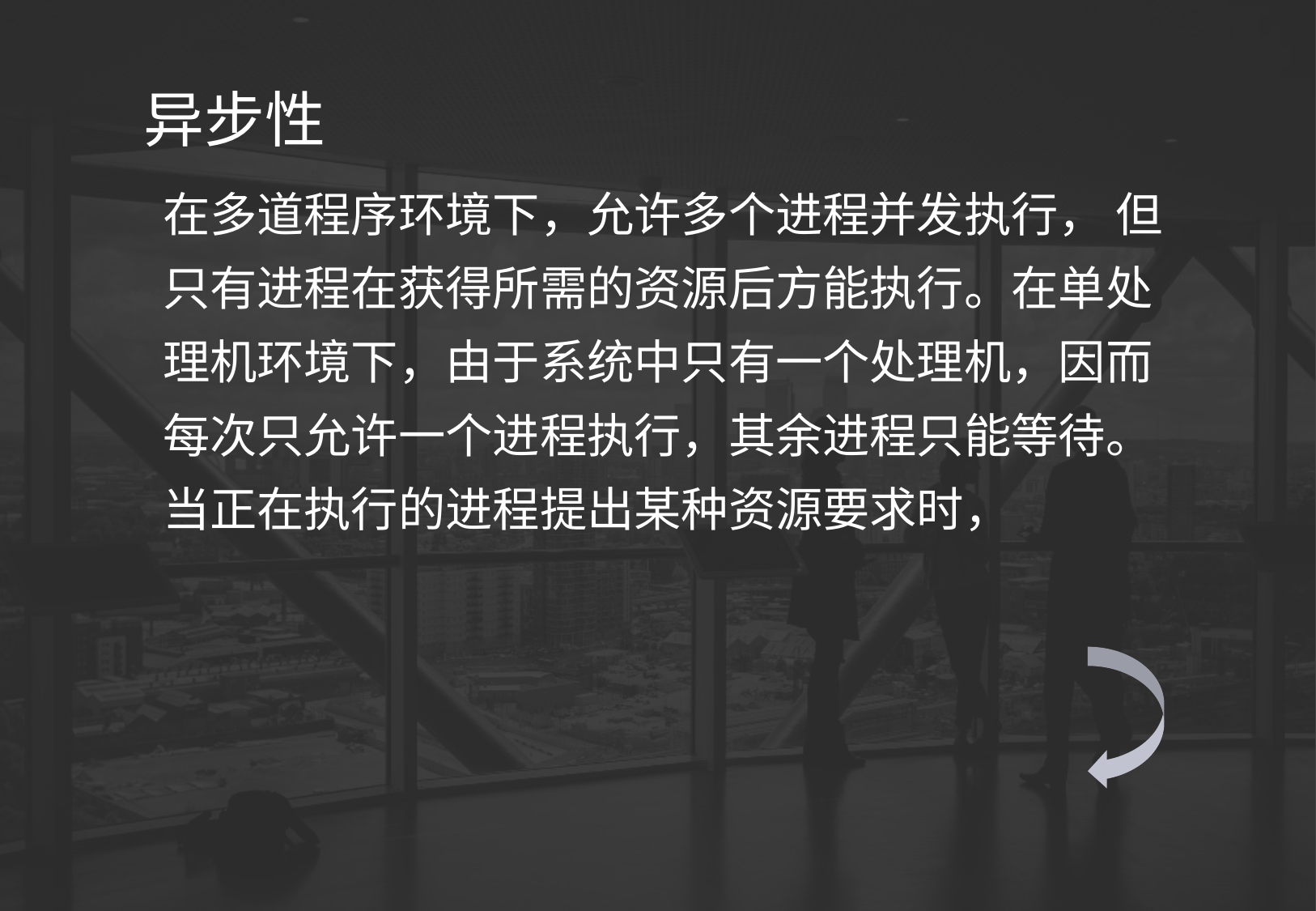

异步性
在多道程序环境下，允许多个进程并发执行， 但只有进程在获得所需的资源后方能执行。在单处理机环境下，由于系统中只有一个处理机，因而每次只允许一个进程执行，其余进程只能等待。当正在执行的进程提出某种资源要求时，